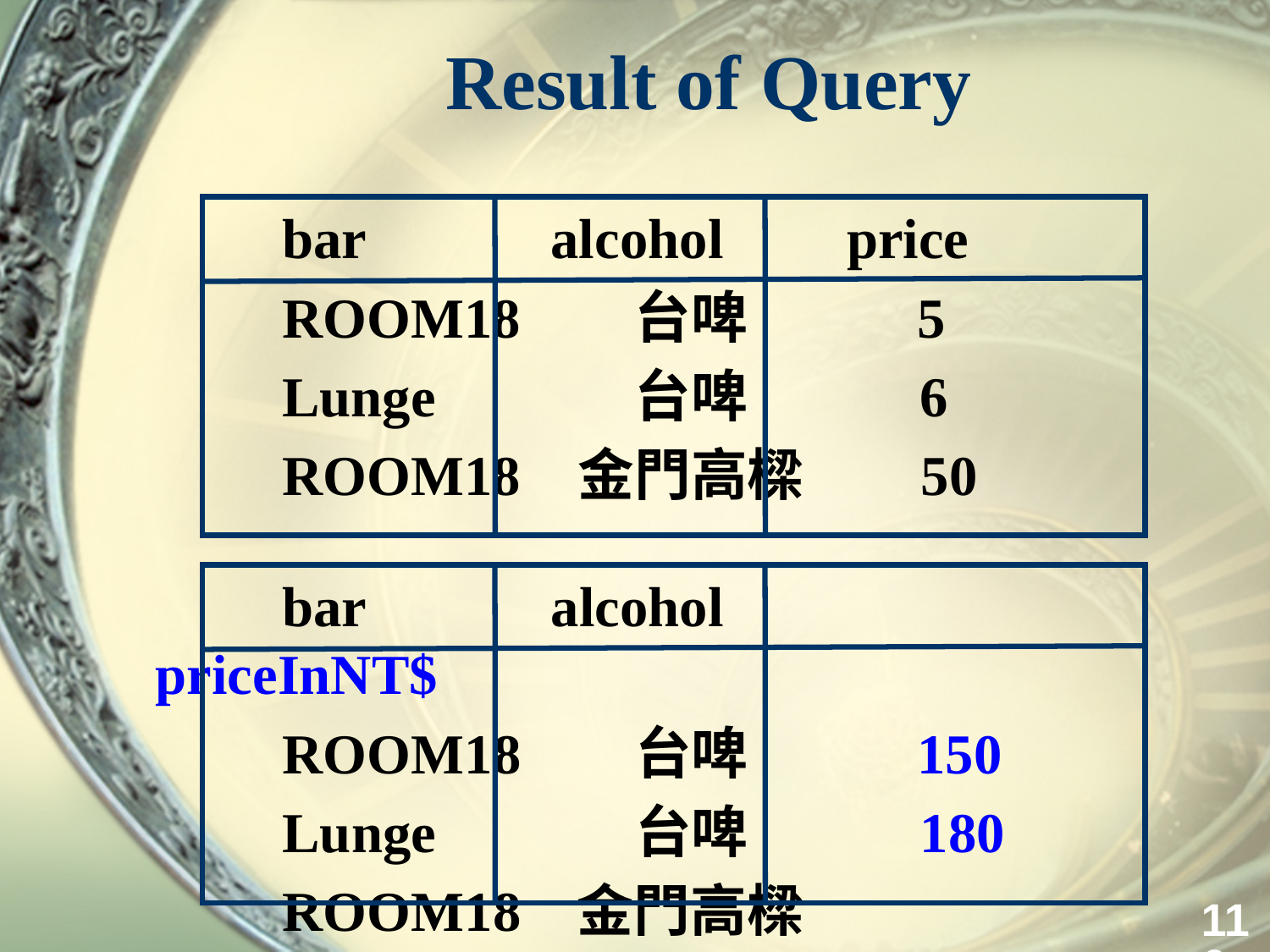

# Result of Query
		bar	          alcohol	    price
		ROOM18	      台啤		5
		Lunge	      台啤	         6
		ROOM18	  金門高樑        50

		bar	          alcohol	    priceInNT$
		ROOM18	      台啤		150
		Lunge	      台啤	         180
		ROOM18   金門高樑	        1500

116